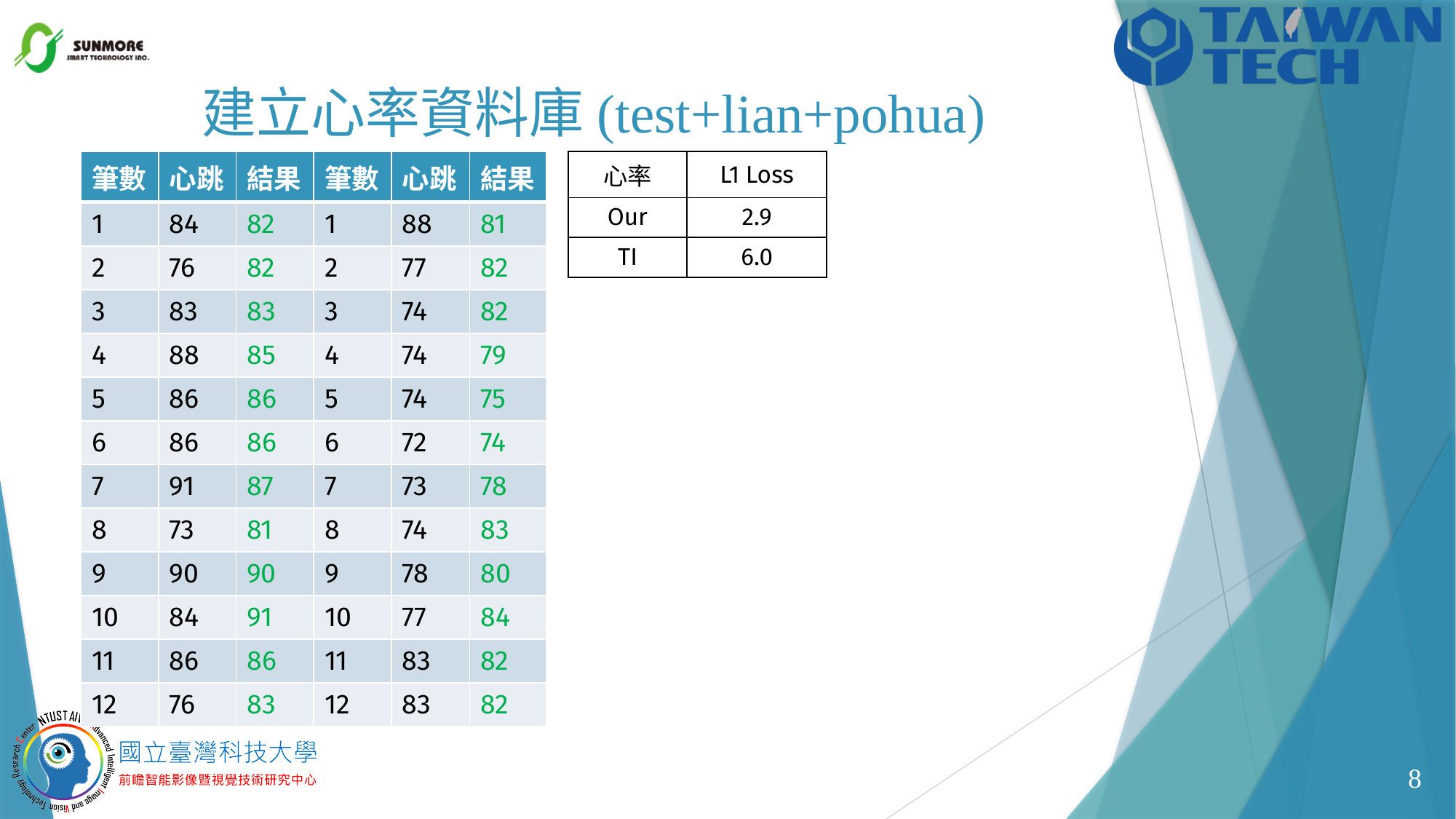

# 建立心率資料庫(test+lian+pohua)
| 筆數 | 心跳 | 結果 | 筆數 | 心跳 | 結果 |
| --- | --- | --- | --- | --- | --- |
| 1 | 84 | 82 | 1 | 88 | 81 |
| 2 | 76 | 82 | 2 | 77 | 82 |
| 3 | 83 | 83 | 3 | 74 | 82 |
| 4 | 88 | 85 | 4 | 74 | 79 |
| 5 | 86 | 86 | 5 | 74 | 75 |
| 6 | 86 | 86 | 6 | 72 | 74 |
| 7 | 91 | 87 | 7 | 73 | 78 |
| 8 | 73 | 81 | 8 | 74 | 83 |
| 9 | 90 | 90 | 9 | 78 | 80 |
| 10 | 84 | 91 | 10 | 77 | 84 |
| 11 | 86 | 86 | 11 | 83 | 82 |
| 12 | 76 | 83 | 12 | 83 | 82 |
| 心率 | L1 Loss |
| --- | --- |
| Our | 2.9 |
| TI | 6.0 |
8